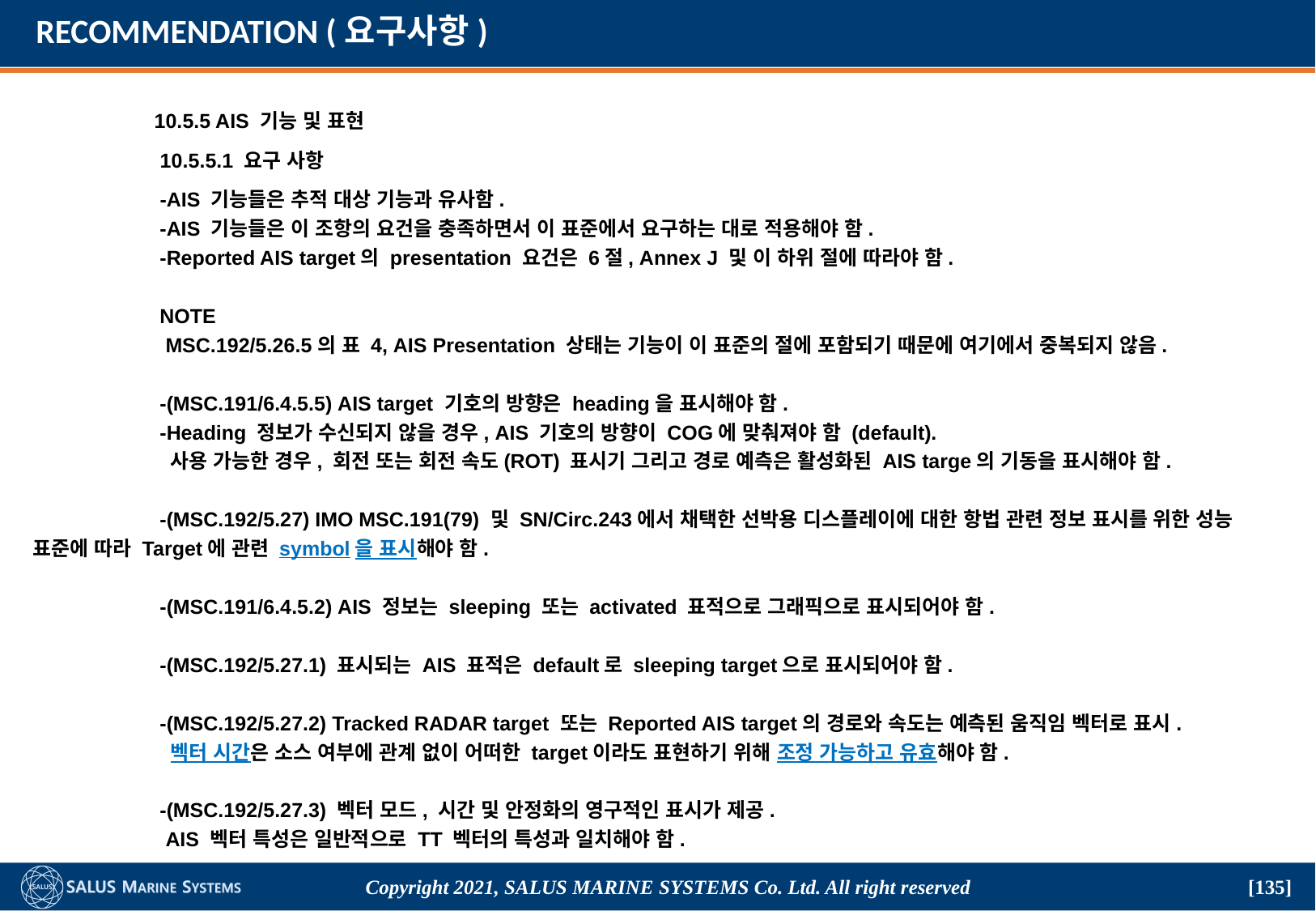

# RECOMMENDATION (요구사항)
	10.5.5 AIS 기능 및 표현
	 10.5.5.1 요구 사항
	 -AIS 기능들은 추적 대상 기능과 유사함.
	 -AIS 기능들은 이 조항의 요건을 충족하면서 이 표준에서 요구하는 대로 적용해야 함.
	 -Reported AIS target의 presentation 요건은 6절, Annex J 및 이 하위 절에 따라야 함.
	 NOTE
	  MSC.192/5.26.5의 표 4, AIS Presentation 상태는 기능이 이 표준의 절에 포함되기 때문에 여기에서 중복되지 않음.
	 -(MSC.191/6.4.5.5) AIS target 기호의 방향은 heading을 표시해야 함.
	 -Heading 정보가 수신되지 않을 경우, AIS 기호의 방향이 COG에 맞춰져야 함 (default).
	  사용 가능한 경우, 회전 또는 회전 속도(ROT) 표시기 그리고 경로 예측은 활성화된 AIS targe의 기동을 표시해야 함.
	 -(MSC.192/5.27) IMO MSC.191(79) 및 SN/Circ.243에서 채택한 선박용 디스플레이에 대한 항법 관련 정보 표시를 위한 성능 표준에 따라 Target에 관련 symbol을 표시해야 함.
	 -(MSC.191/6.4.5.2) AIS 정보는 sleeping 또는 activated 표적으로 그래픽으로 표시되어야 함.
	 -(MSC.192/5.27.1) 표시되는 AIS 표적은 default로 sleeping target으로 표시되어야 함.
	 -(MSC.192/5.27.2) Tracked RADAR target 또는 Reported AIS target의 경로와 속도는 예측된 움직임 벡터로 표시.
	  벡터 시간은 소스 여부에 관계 없이 어떠한 target이라도 표현하기 위해 조정 가능하고 유효해야 함.
	 -(MSC.192/5.27.3) 벡터 모드, 시간 및 안정화의 영구적인 표시가 제공.
	  AIS 벡터 특성은 일반적으로 TT 벡터의 특성과 일치해야 함.
Copyright 2021, SALUS Marine Systems Co. Ltd. All right reserved
[135]